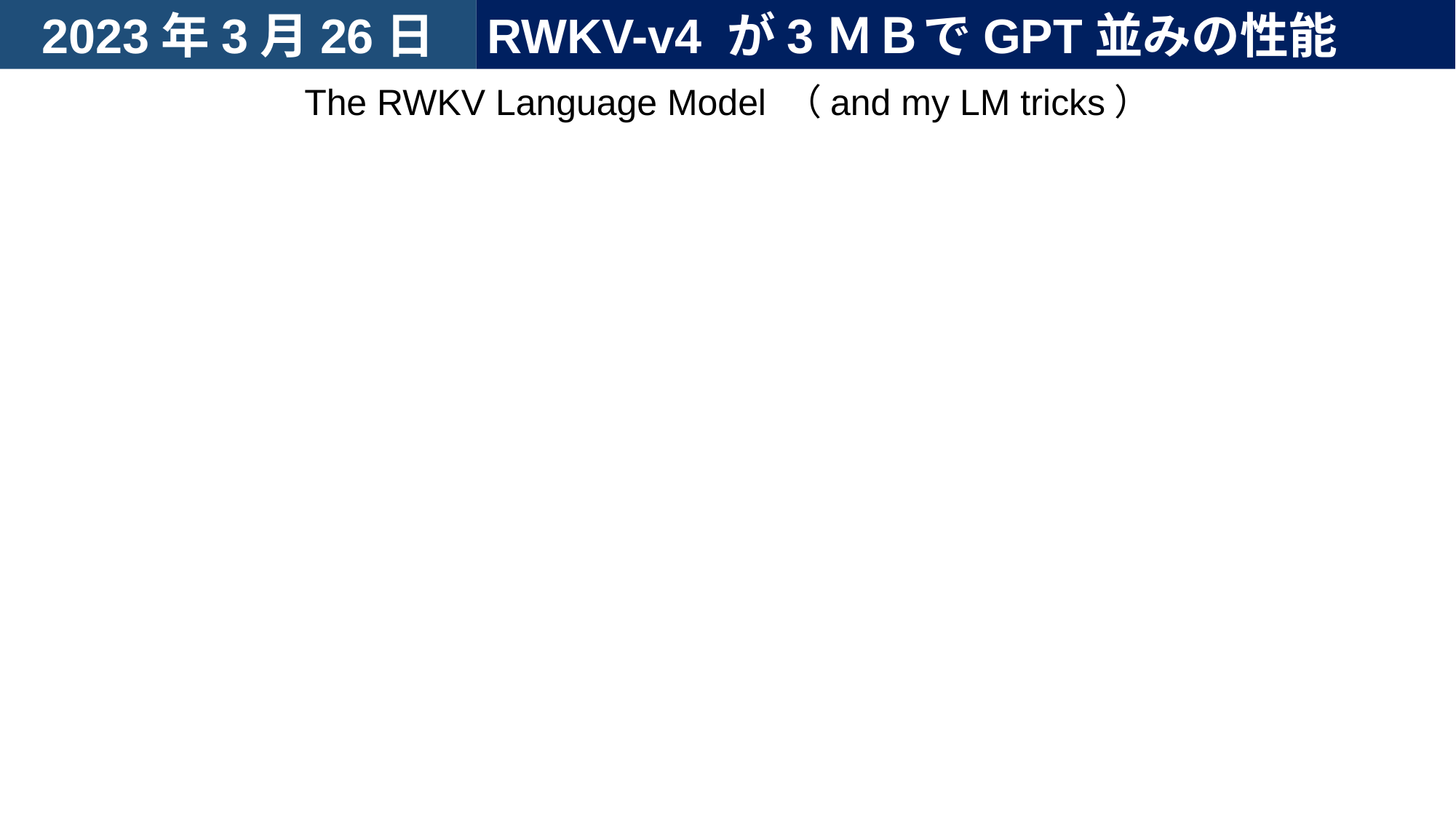

2023年3月26日
RWKV-v4 が3ＭＢでGPT並みの性能
The RWKV Language Model （and my LM tricks）